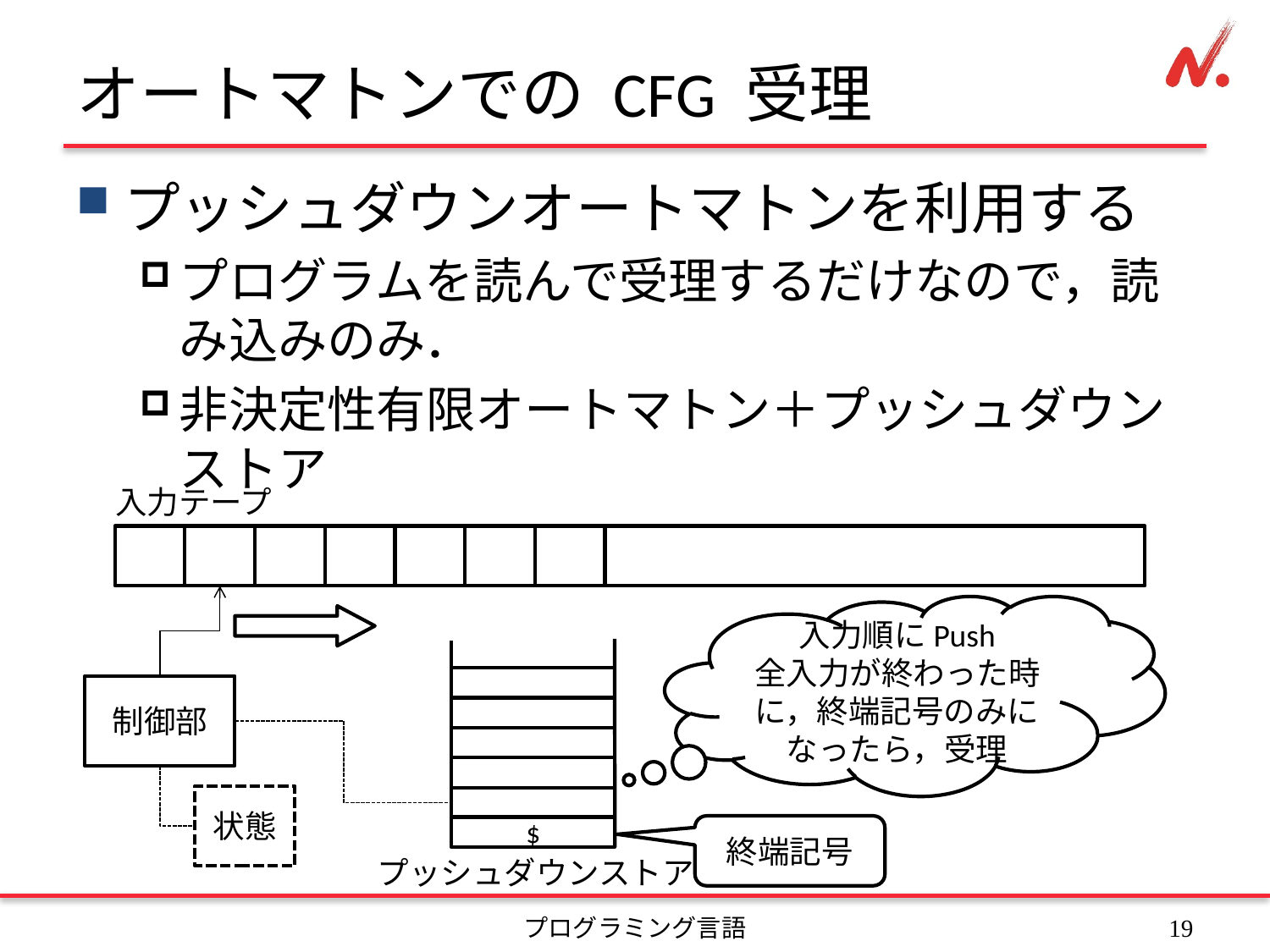

# オートマトンでの CFG 受理
プッシュダウンオートマトンを利用する
プログラムを読んで受理するだけなので，読み込みのみ．
非決定性有限オートマトン＋プッシュダウンストア
入力テープ

入力順にPush
全入力が終わった時に，終端記号のみになったら，受理

$
制御部
状態
終端記号
プッシュダウンストア
プログラミング言語
19